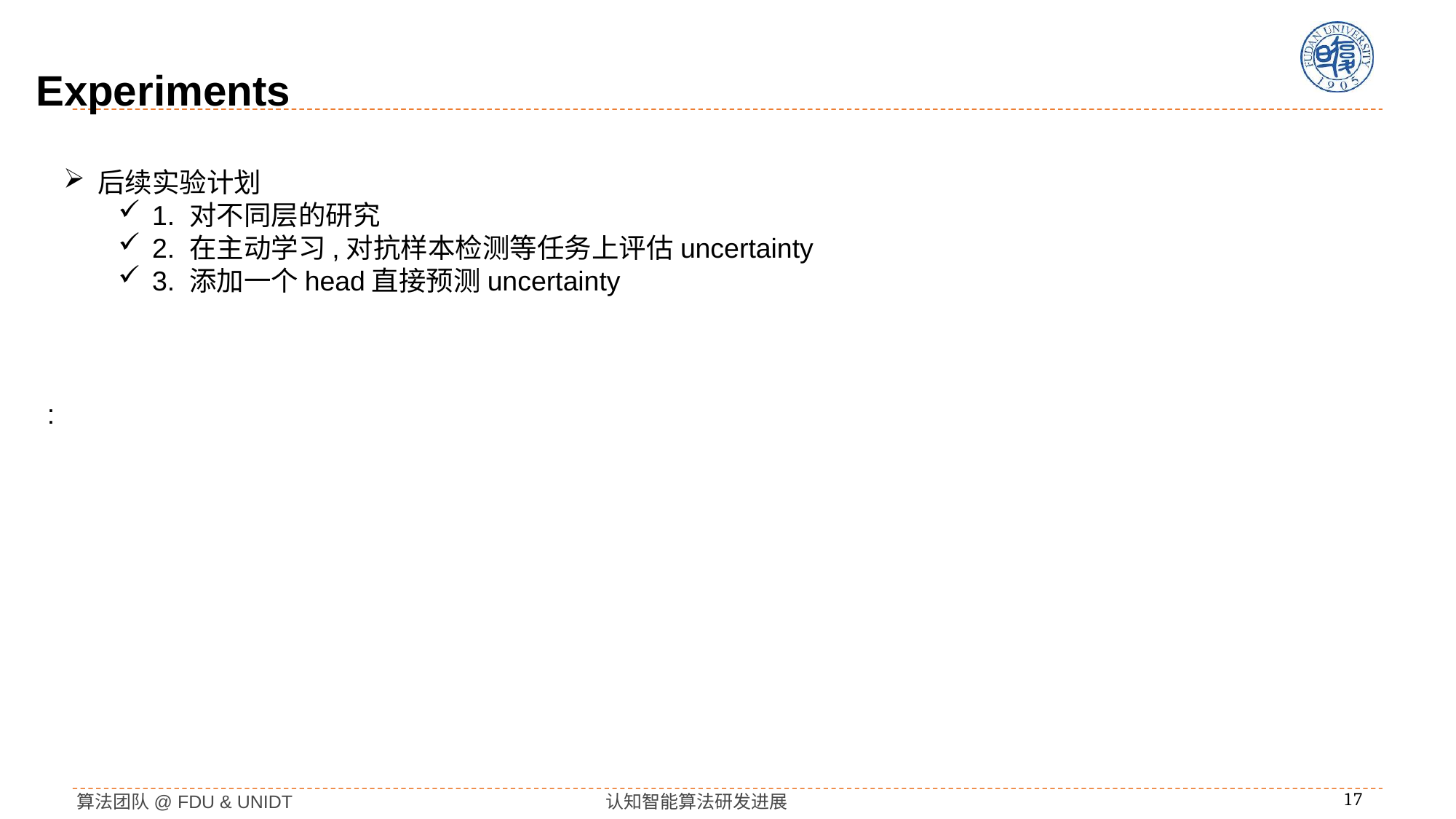

Experiments
后续实验计划
1. 对不同层的研究
2. 在主动学习,对抗样本检测等任务上评估uncertainty
3. 添加一个head直接预测uncertainty
: